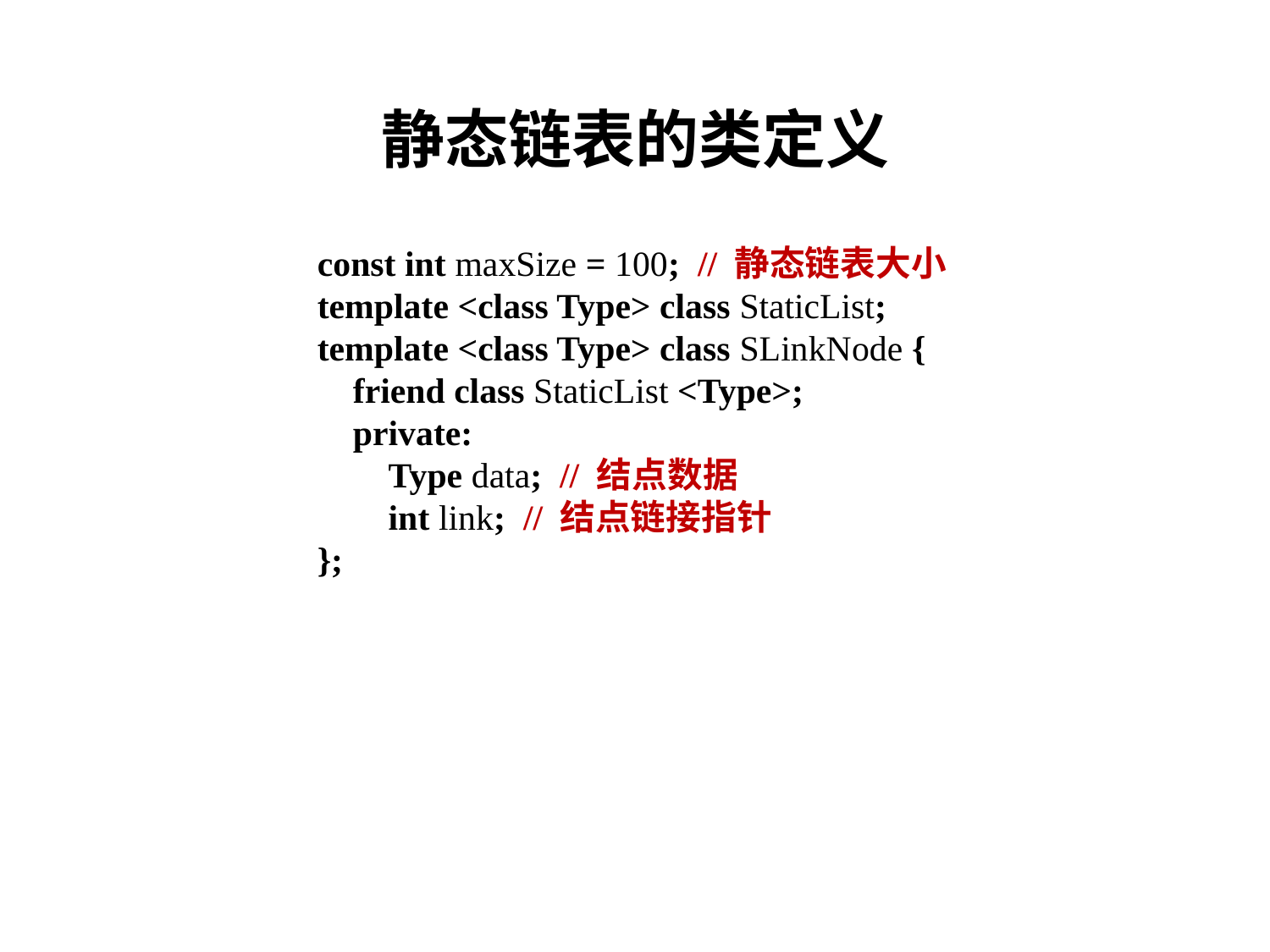

# 静态链表的类定义
const int maxSize = 100;  // 静态链表大小
template <class Type> class StaticList;
template <class Type> class SLinkNode {
    friend class StaticList <Type>;
    private:
        Type data;  // 结点数据
        int link;  // 结点链接指针
};